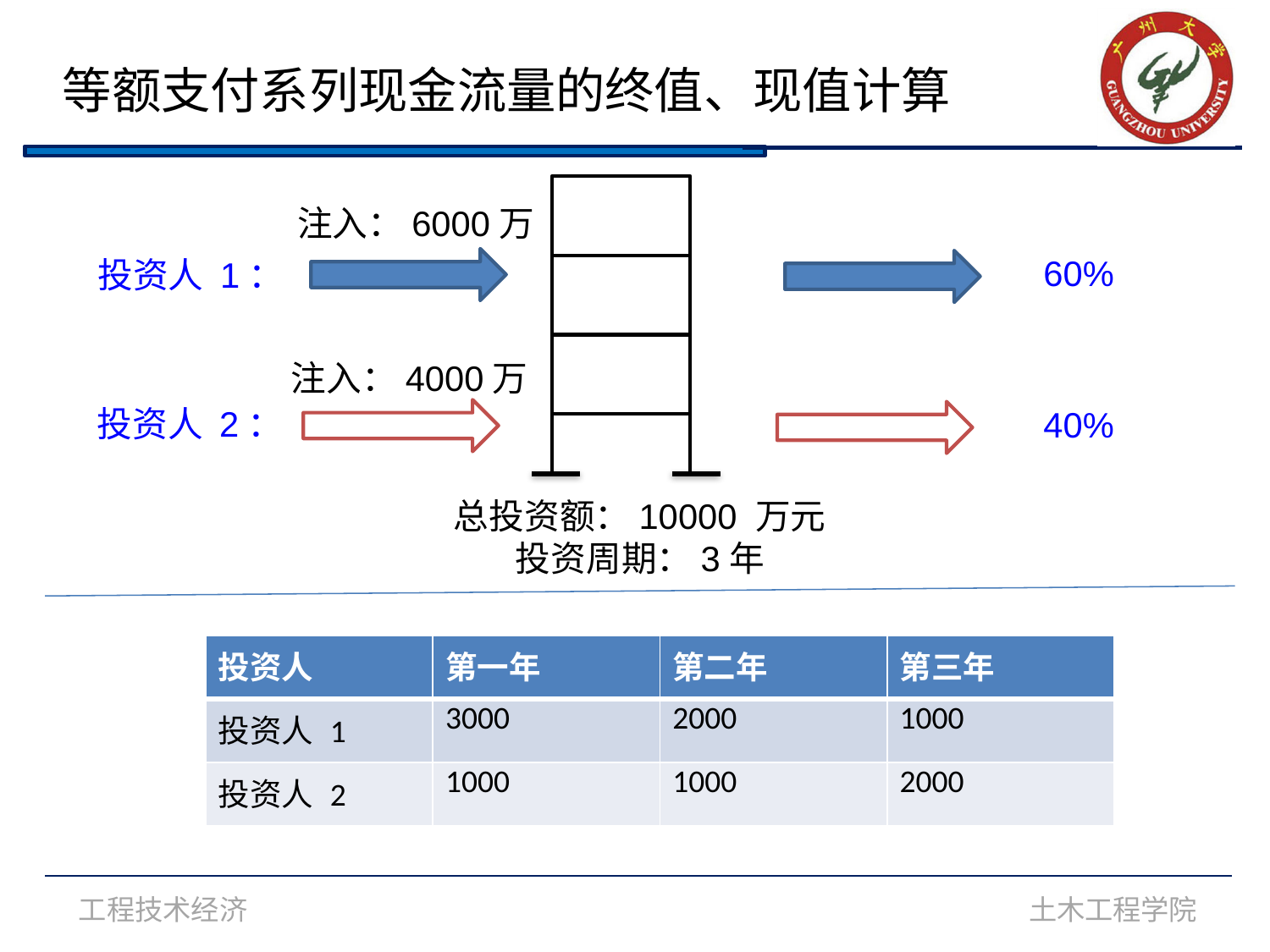

等额支付系列现金流量的终值、现值计算

注入：6000万
60%
投资人 1：

注入：4000万
投资人 2：
40%

总投资额：10000 万元
投资周期：3年
| 投资人 | 第一年 | 第二年 | 第三年 |
| --- | --- | --- | --- |
| 投资人 1 | 3000 | 2000 | 1000 |
| 投资人 2 | 1000 | 1000 | 2000 |